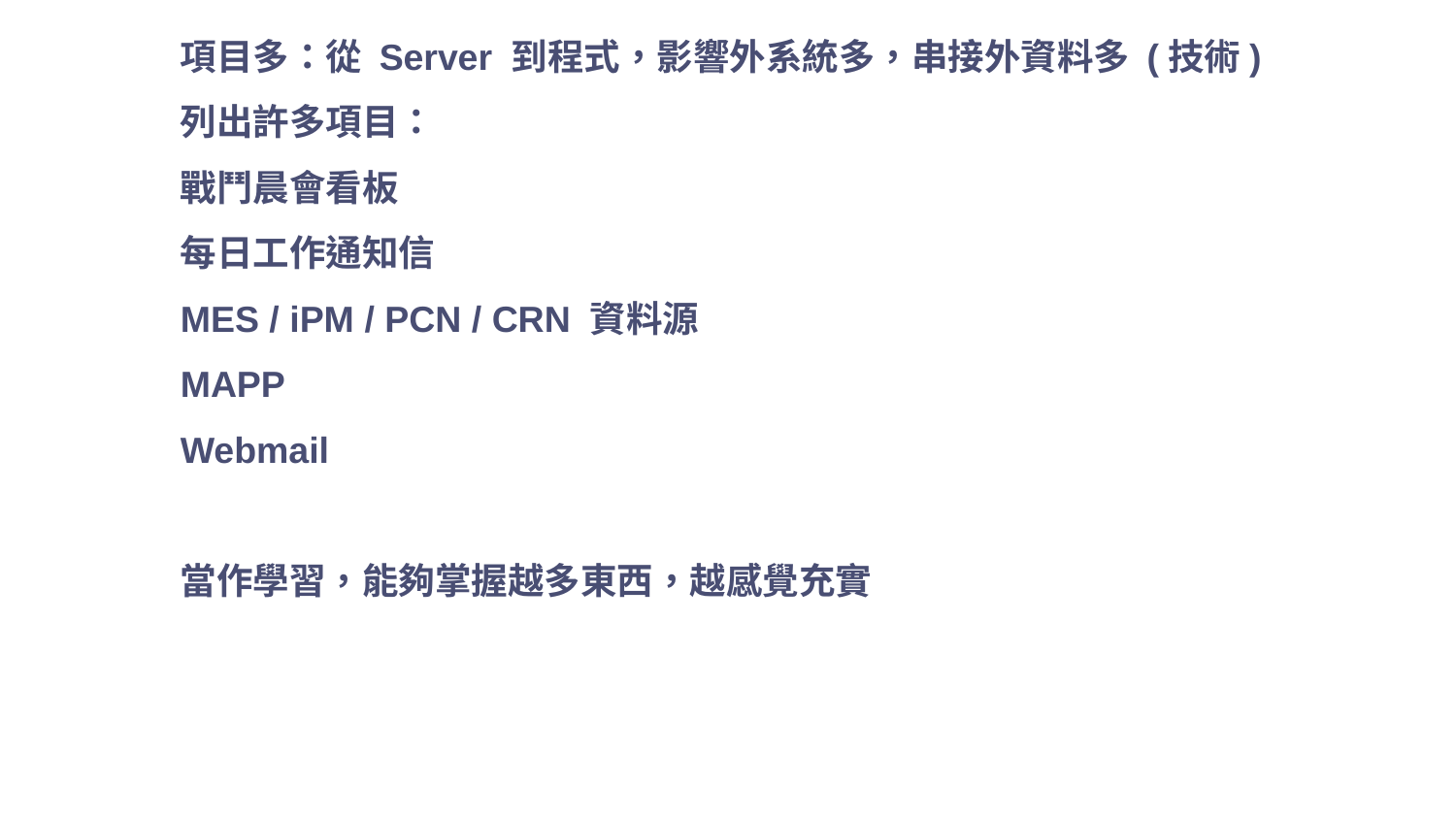

項目多：從 Server 到程式，影響外系統多，串接外資料多 (技術)
列出許多項目：
戰鬥晨會看板
每日工作通知信
MES / iPM / PCN / CRN 資料源
MAPP
Webmail

當作學習，能夠掌握越多東西，越感覺充實